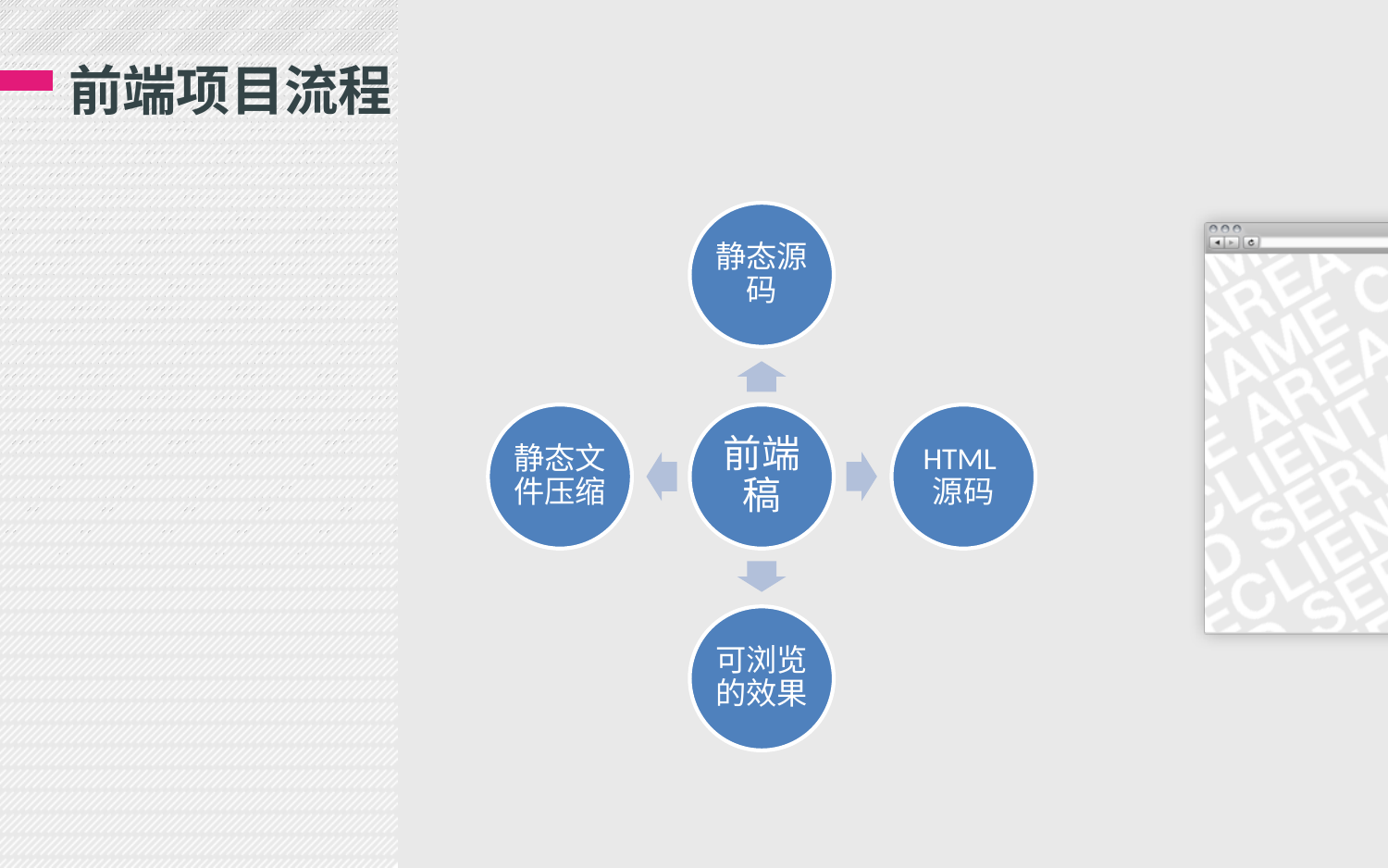

# 前端项目流程
前端稿

静态源码

HTML源码

可浏览的效果

静态文件压缩